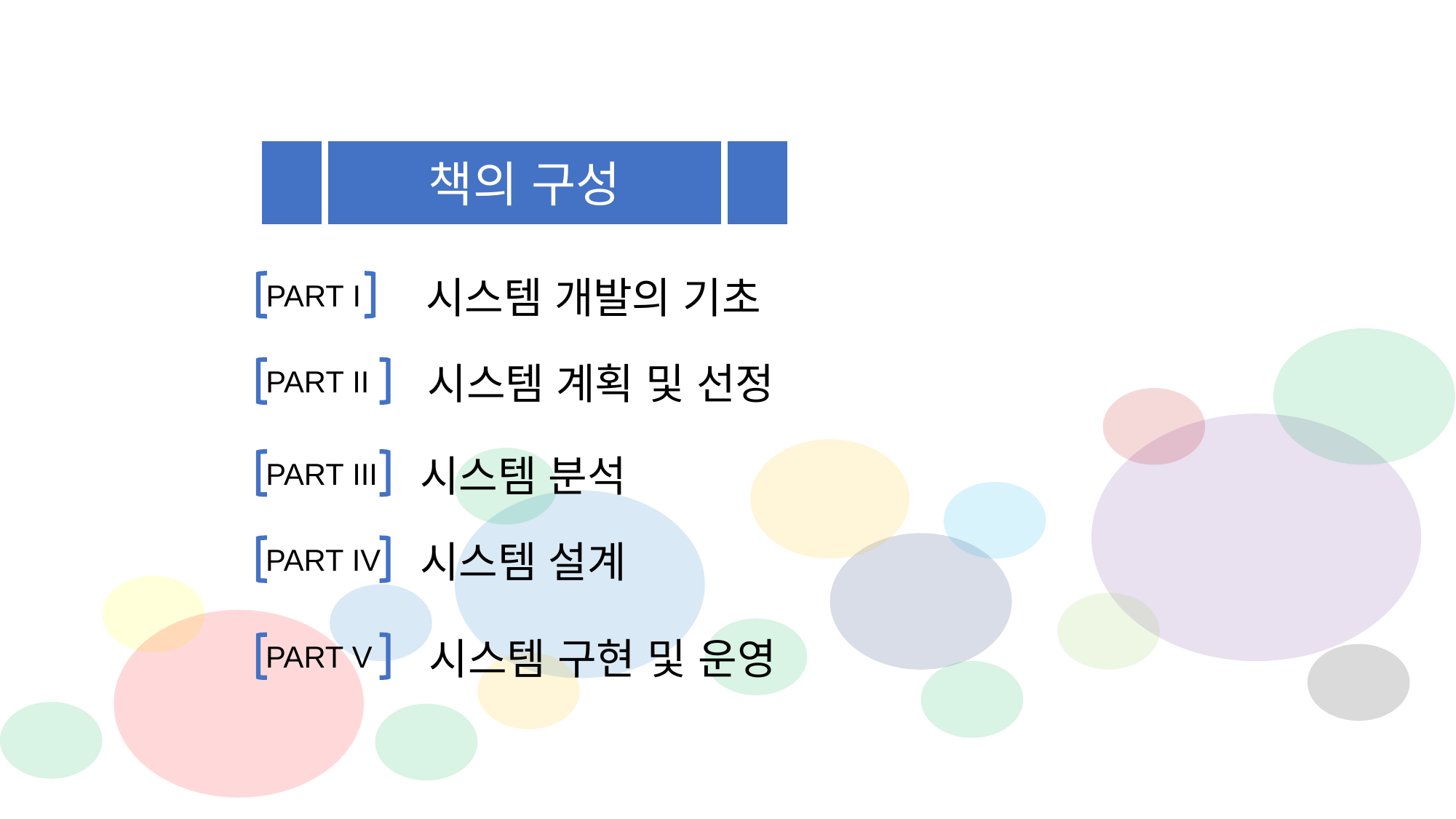

책의 구성
시스템 개발의 기초
PART I

시스템 계획 및 선정
PART II

시스템 분석
PART III

시스템 설계
PART IV

시스템 구현 및 운영
PART V